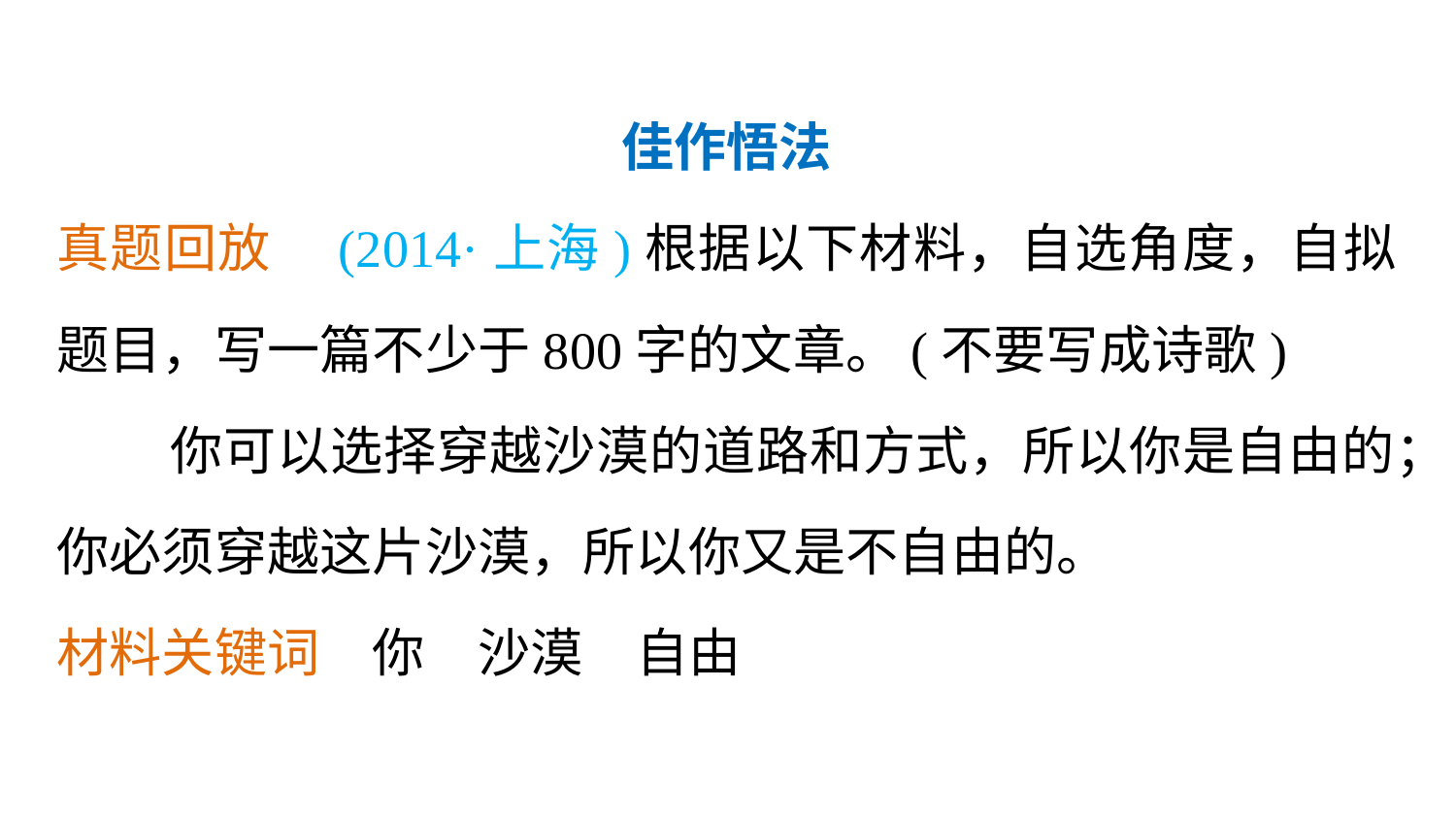

佳作悟法
真题回放　(2014·上海)根据以下材料，自选角度，自拟题目，写一篇不少于800字的文章。(不要写成诗歌)
        你可以选择穿越沙漠的道路和方式，所以你是自由的；你必须穿越这片沙漠，所以你又是不自由的。
材料关键词　你　沙漠　自由